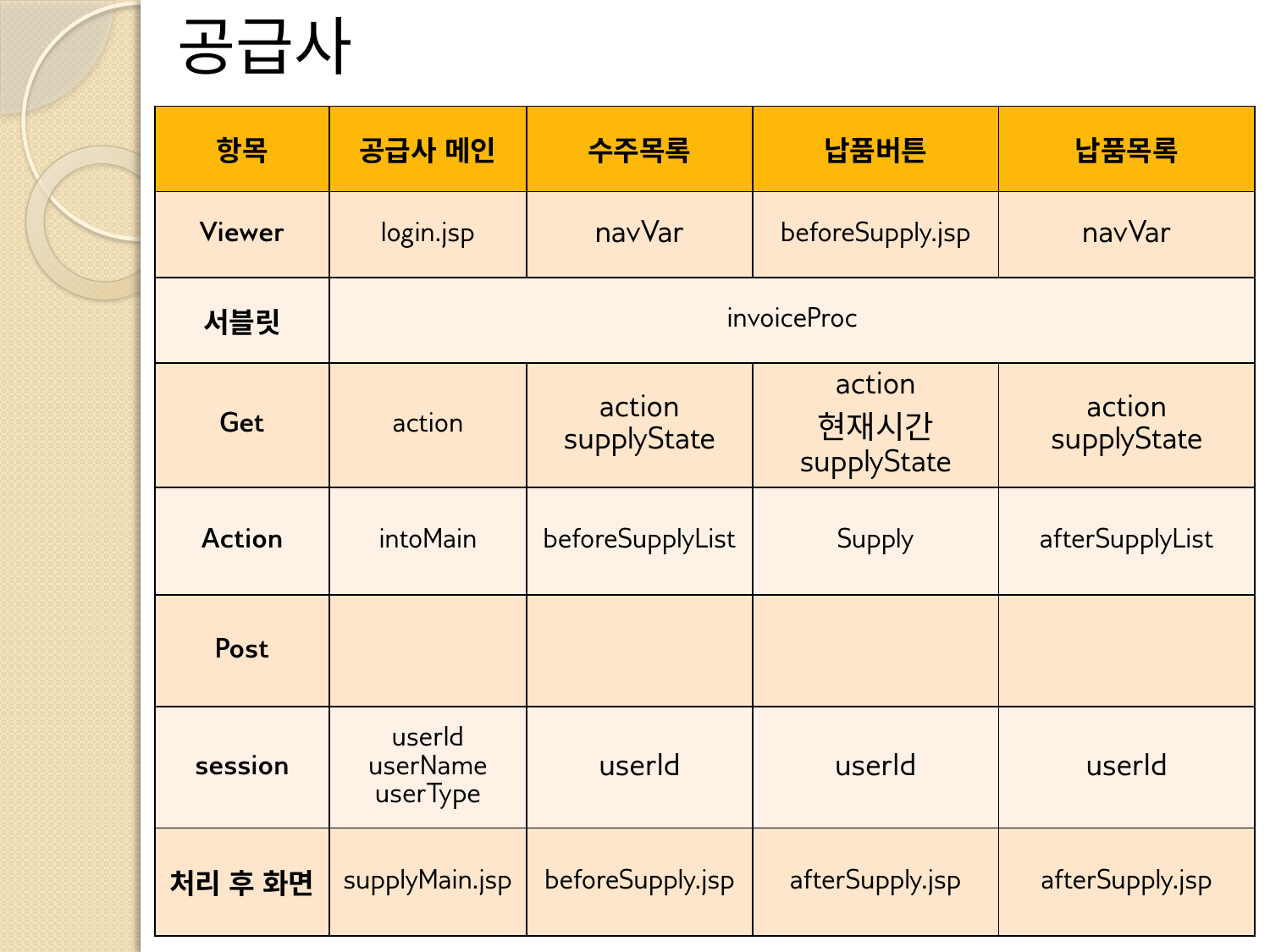

공급사
| 항목 | 공급사 메인 | 수주목록 | 납품버튼 | 납품목록 |
| --- | --- | --- | --- | --- |
| Viewer | login.jsp | navVar | beforeSupply.jsp | navVar |
| 서블릿 | invoiceProc |  |  |  |
| Get | action | action supplyState | action 현재시간 supplyState | action supplyState |
| Action | intoMain | beforeSupplyList | Supply | afterSupplyList |
| Post |  |  |  |  |
| session | userId userName userType | userId | userId | userId |
| 처리 후 화면 | supplyMain.jsp | beforeSupply.jsp | afterSupply.jsp | afterSupply.jsp |